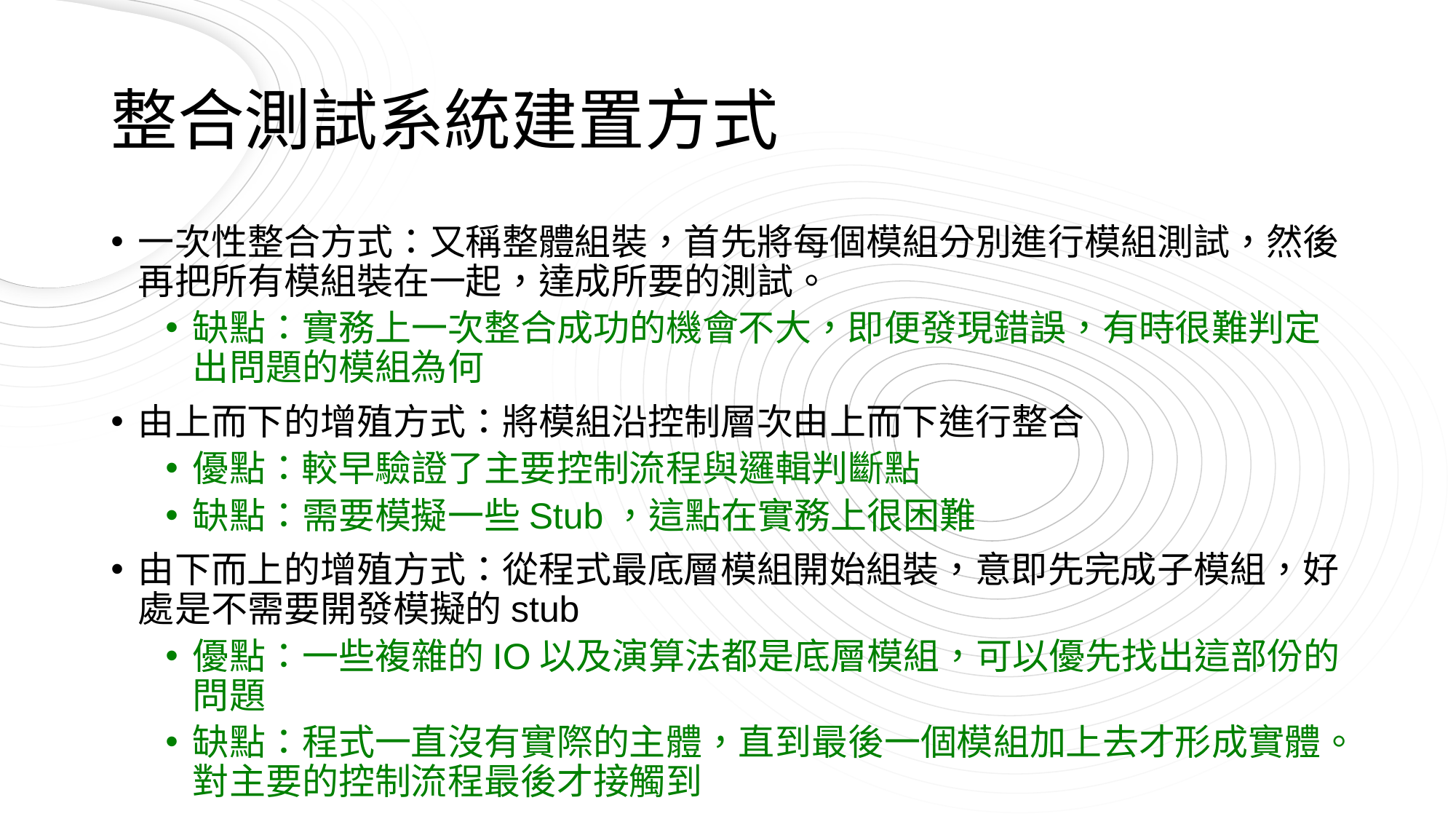

# 整合測試系統建置方式
一次性整合方式：又稱整體組裝，首先將每個模組分別進行模組測試，然後再把所有模組裝在一起，達成所要的測試。
缺點：實務上一次整合成功的機會不大，即便發現錯誤，有時很難判定出問題的模組為何
由上而下的增殖方式：將模組沿控制層次由上而下進行整合
優點：較早驗證了主要控制流程與邏輯判斷點
缺點：需要模擬一些Stub，這點在實務上很困難
由下而上的增殖方式：從程式最底層模組開始組裝，意即先完成子模組，好處是不需要開發模擬的stub
優點：一些複雜的IO以及演算法都是底層模組，可以優先找出這部份的問題
缺點：程式一直沒有實際的主體，直到最後一個模組加上去才形成實體。對主要的控制流程最後才接觸到